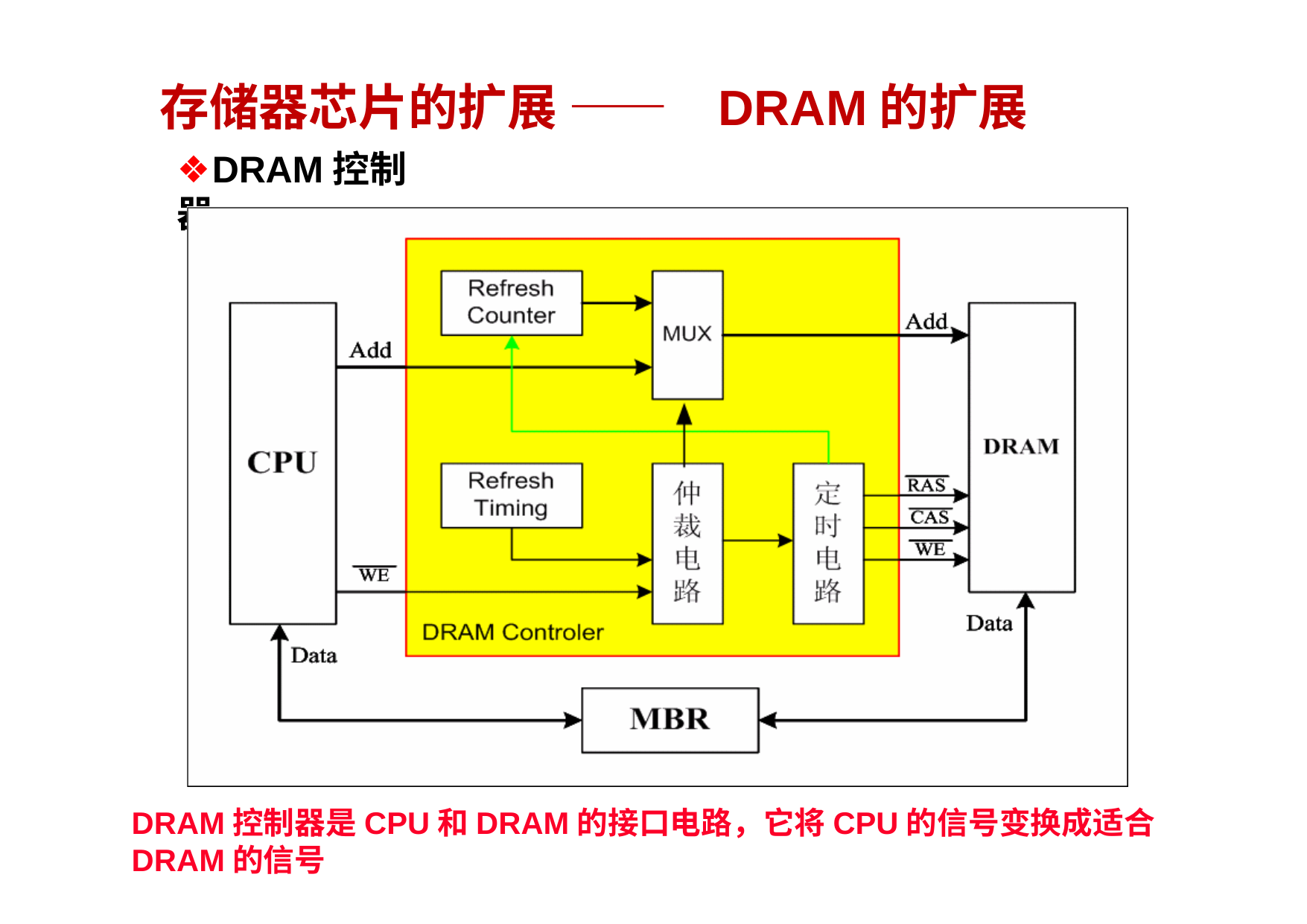

# 存储器芯片的扩展 ——	DRAM的扩展
❖DRAM控制器

DRAM控制器是CPU和DRAM的接口电路，它将CPU的信号变换成适合DRAM的信号